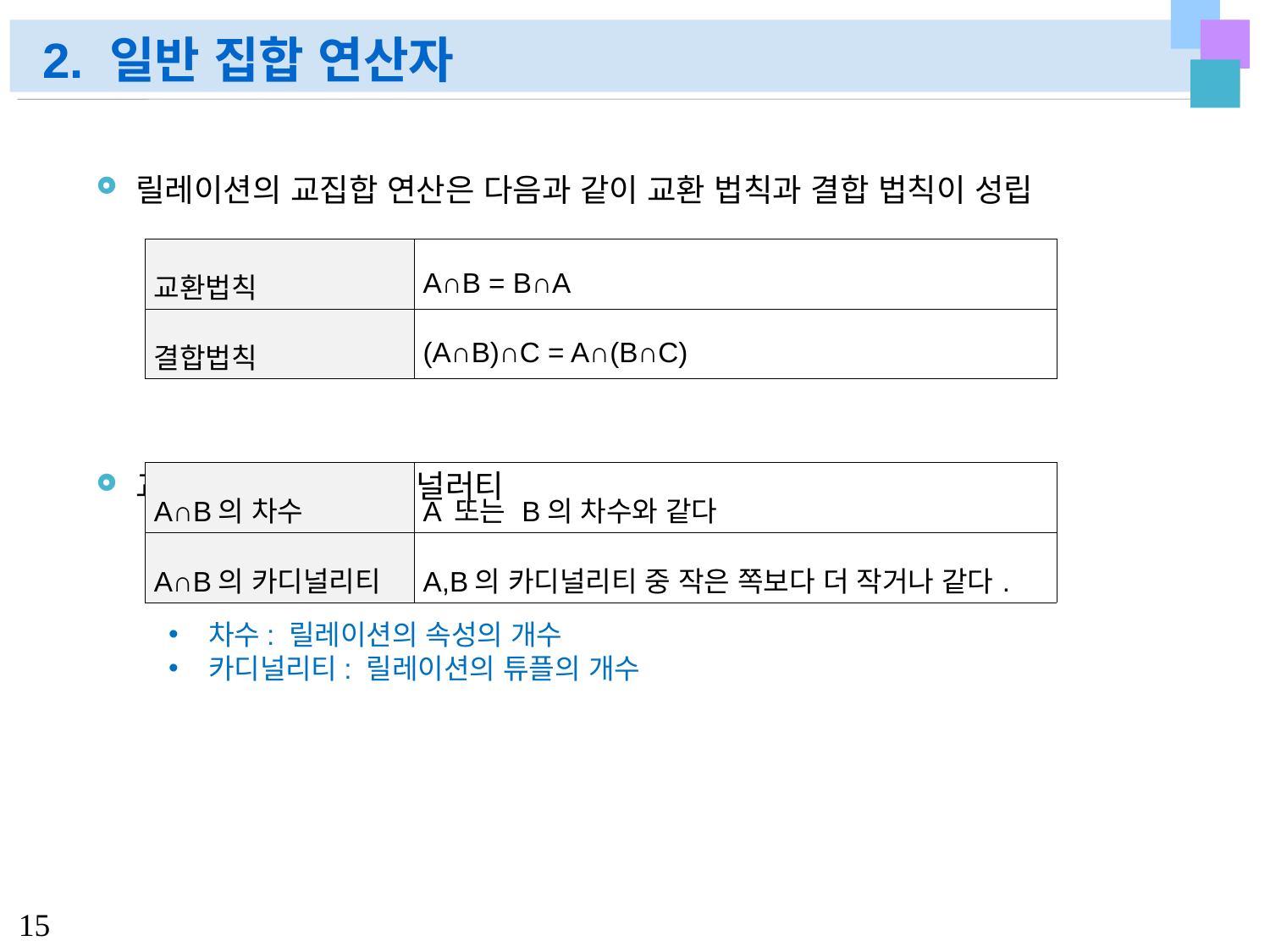

# 2. 일반 집합 연산자

릴레이션의 교집합 연산은 다음과 같이 교환 법칙과 결합 법칙이 성립

교집합의 차수와 카디널러티

| 교환법칙 | A∩B = B∩A |
| --- | --- |
| 결합법칙 | (A∩B)∩C = A∩(B∩C) |
| A∩B의 차수 | A 또는 B의 차수와 같다 |
| --- | --- |
| A∩B의 카디널리티 | A,B의 카디널리티 중 작은 쪽보다 더 작거나 같다. |
차수: 릴레이션의 속성의 개수
카디널리티: 릴레이션의 튜플의 개수